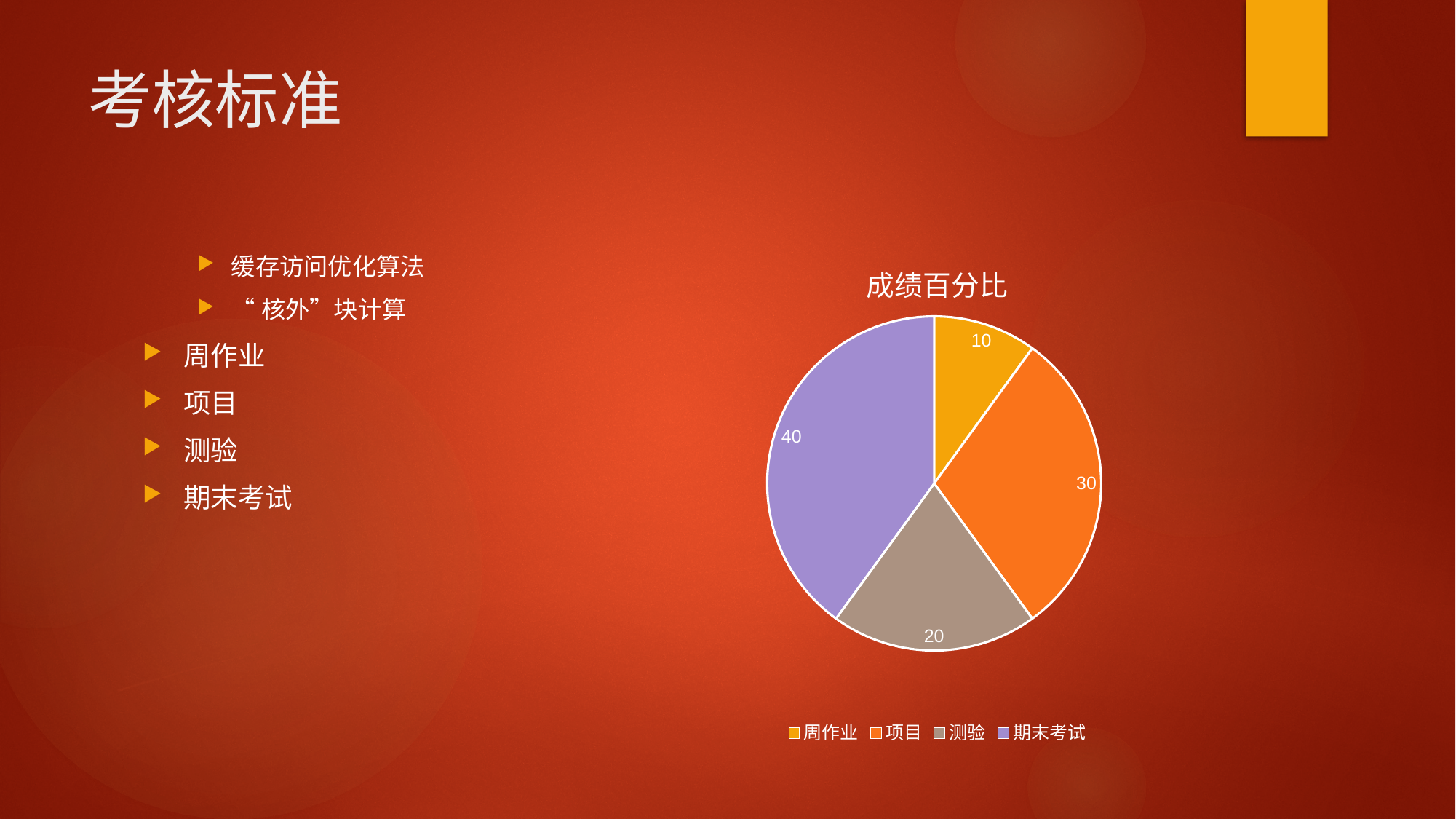

# 考核标准

### Chart:

| Category | 成绩百分比 |
|---|---|
| 周作业 | 10.0 |
| 项目 | 30.0 |
| 测验 | 20.0 |
| 期末考试 | 40.0 |
缓存访问优化算法
“核外”块计算
周作业
项目
测验
期末考试